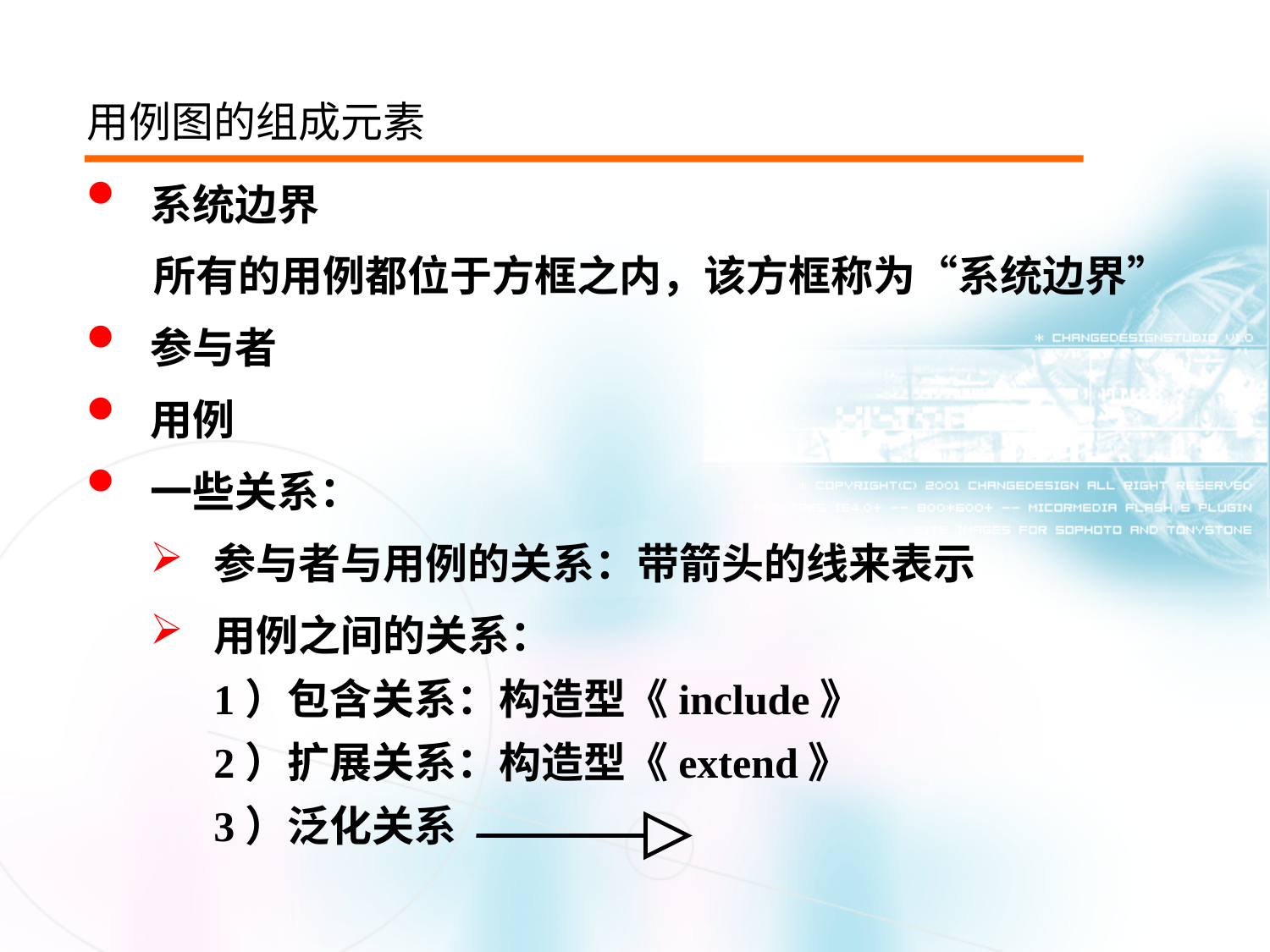

用例图的组成元素
系统边界
      所有的用例都位于方框之内，该方框称为“系统边界”
参与者
用例
一些关系：
参与者与用例的关系：带箭头的线来表示
用例之间的关系：
1）包含关系：构造型《include》
2）扩展关系：构造型《extend》
3）泛化关系